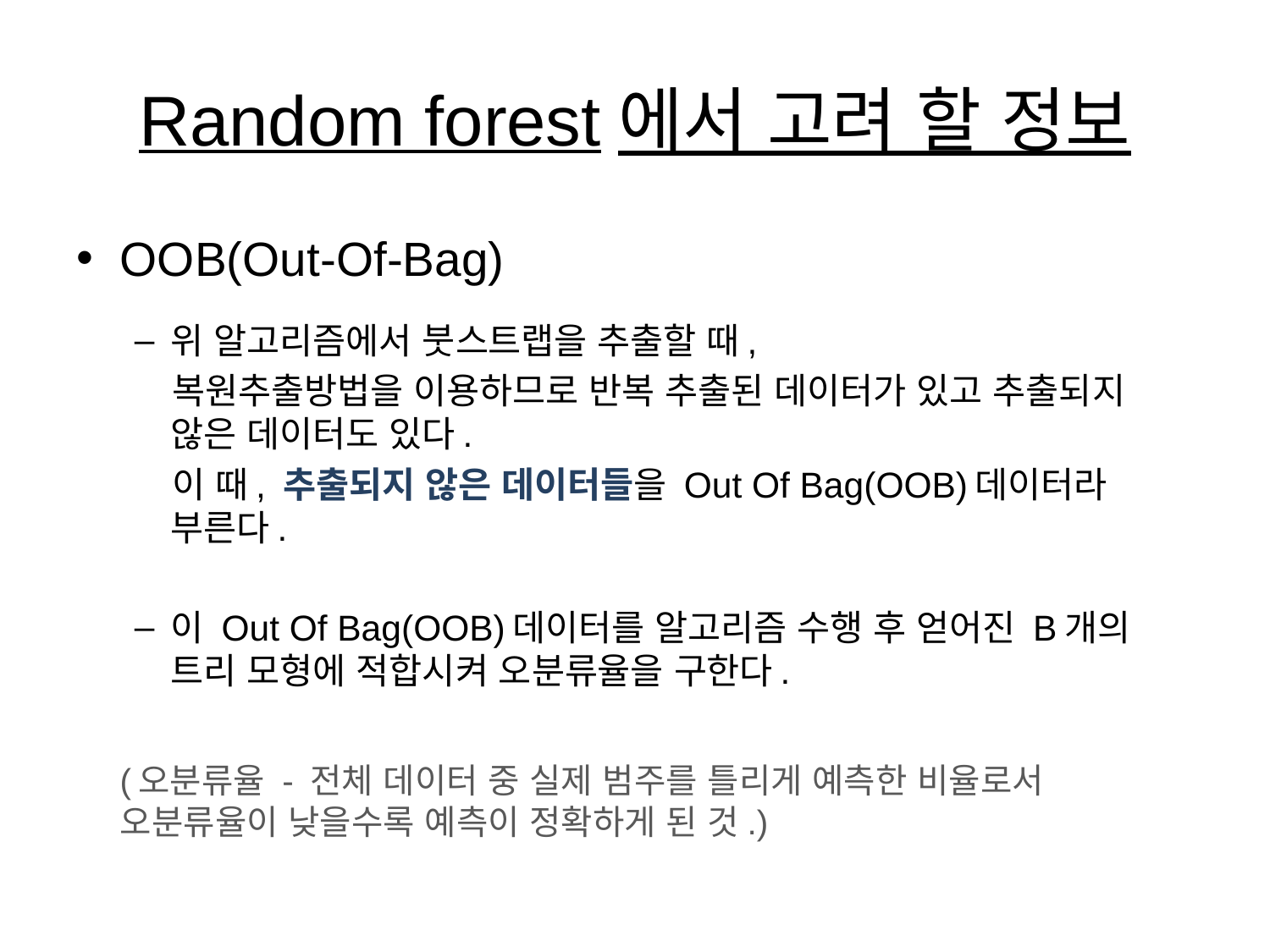

# Random forest에서 고려 할 정보
OOB(Out-Of-Bag)

위 알고리즘에서 붓스트랩을 추출할 때,
   복원추출방법을 이용하므로 반복 추출된 데이터가 있고 추출되지 않은 데이터도 있다.
   이 때, 추출되지 않은 데이터들을 Out Of Bag(OOB)데이터라 부른다.

이 Out Of Bag(OOB)데이터를 알고리즘 수행 후 얻어진 B개의 트리 모형에 적합시켜 오분류율을 구한다.
(오분류율 - 전체 데이터 중 실제 범주를 틀리게 예측한 비율로서 오분류율이 낮을수록 예측이 정확하게 된 것.)